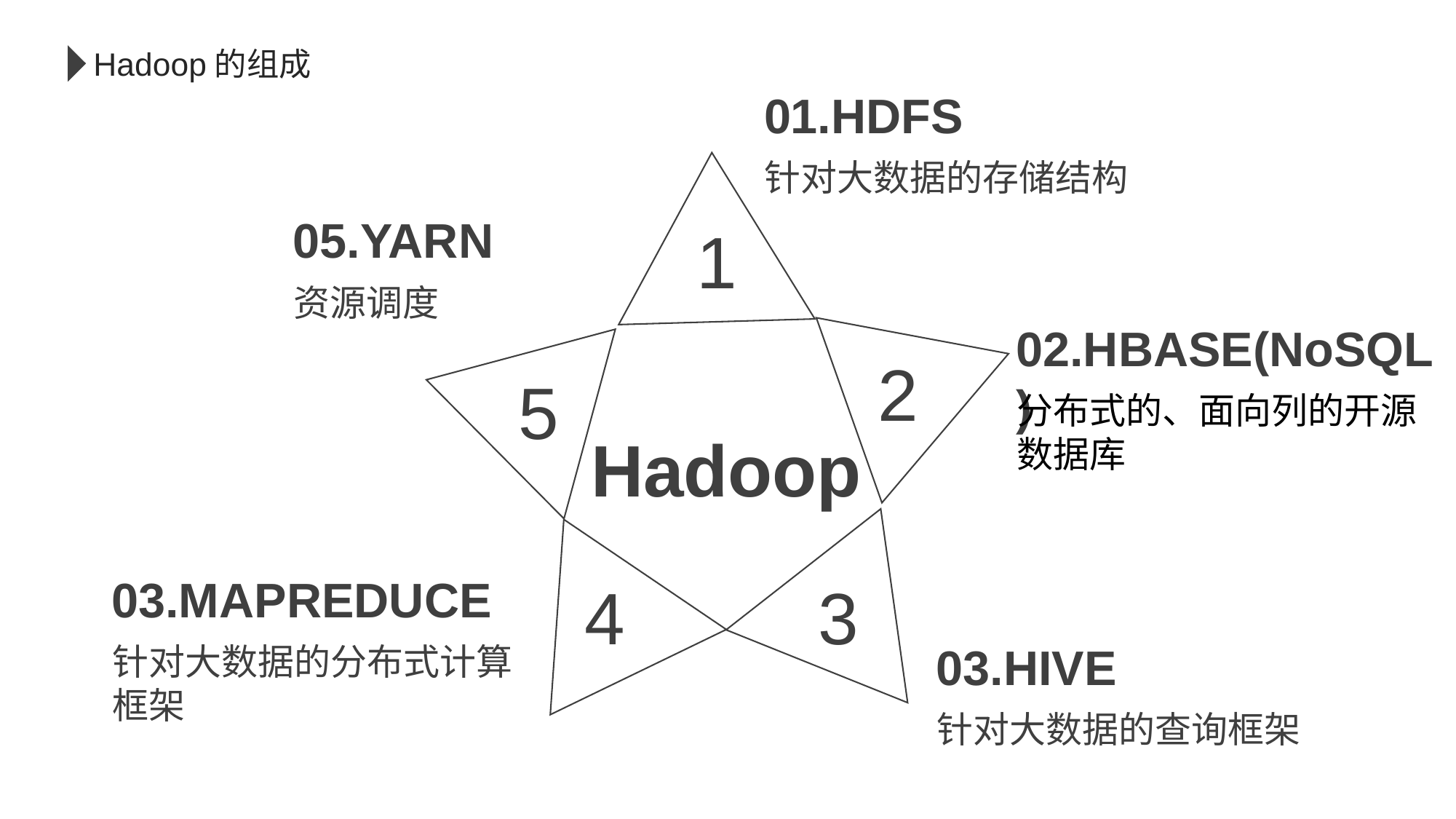

Hadoop的组成

01.HDFS
针对大数据的存储结构

1

2
5
Hadoop

4
3
05.YARN
资源调度
02.HBASE(NoSQL)
分布式的、面向列的开源数据库
03.MAPREDUCE
针对大数据的分布式计算框架
03.HIVE
针对大数据的查询框架